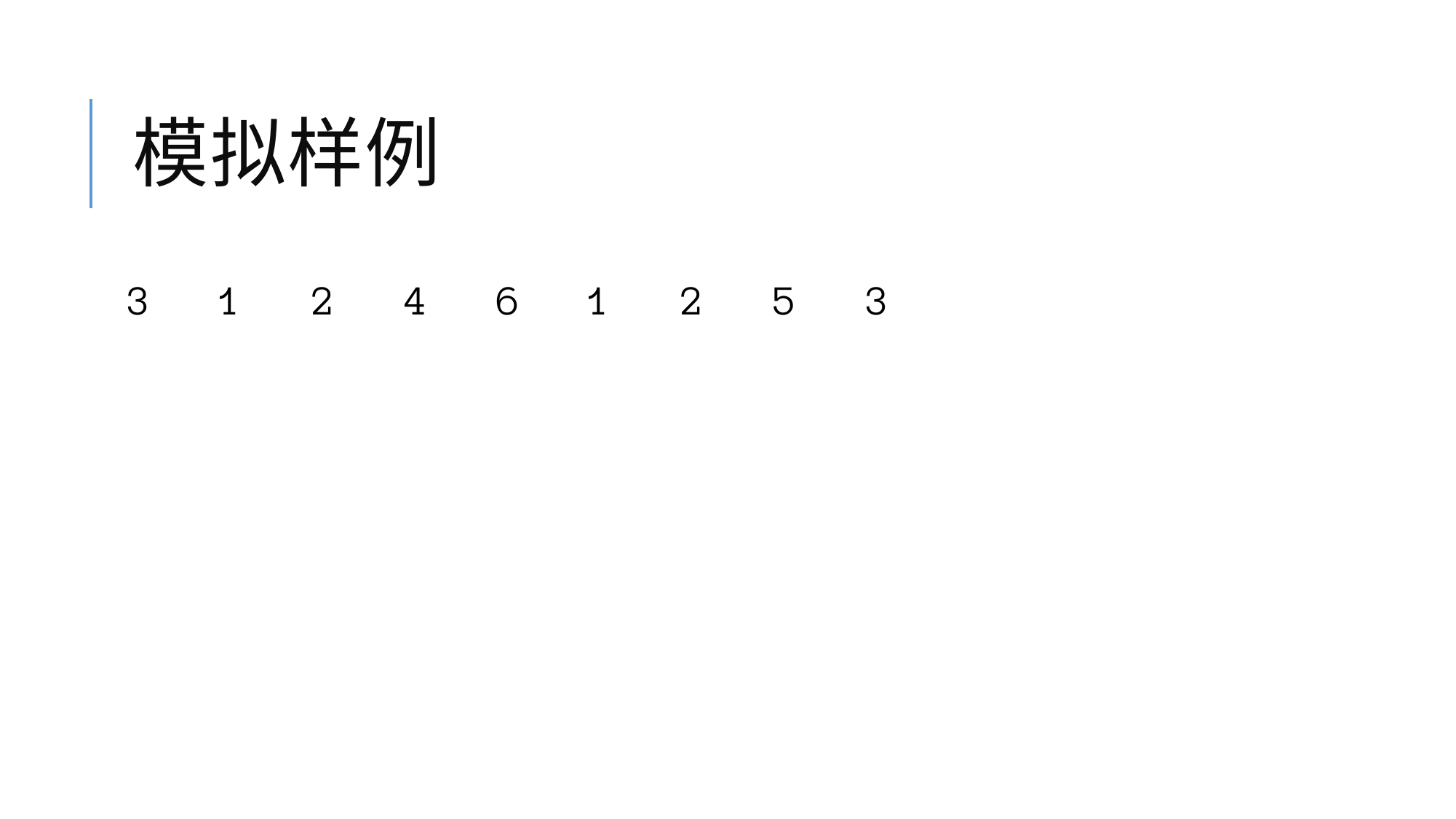

# 模拟样例
3   1   2   4   6   1   2   5   3